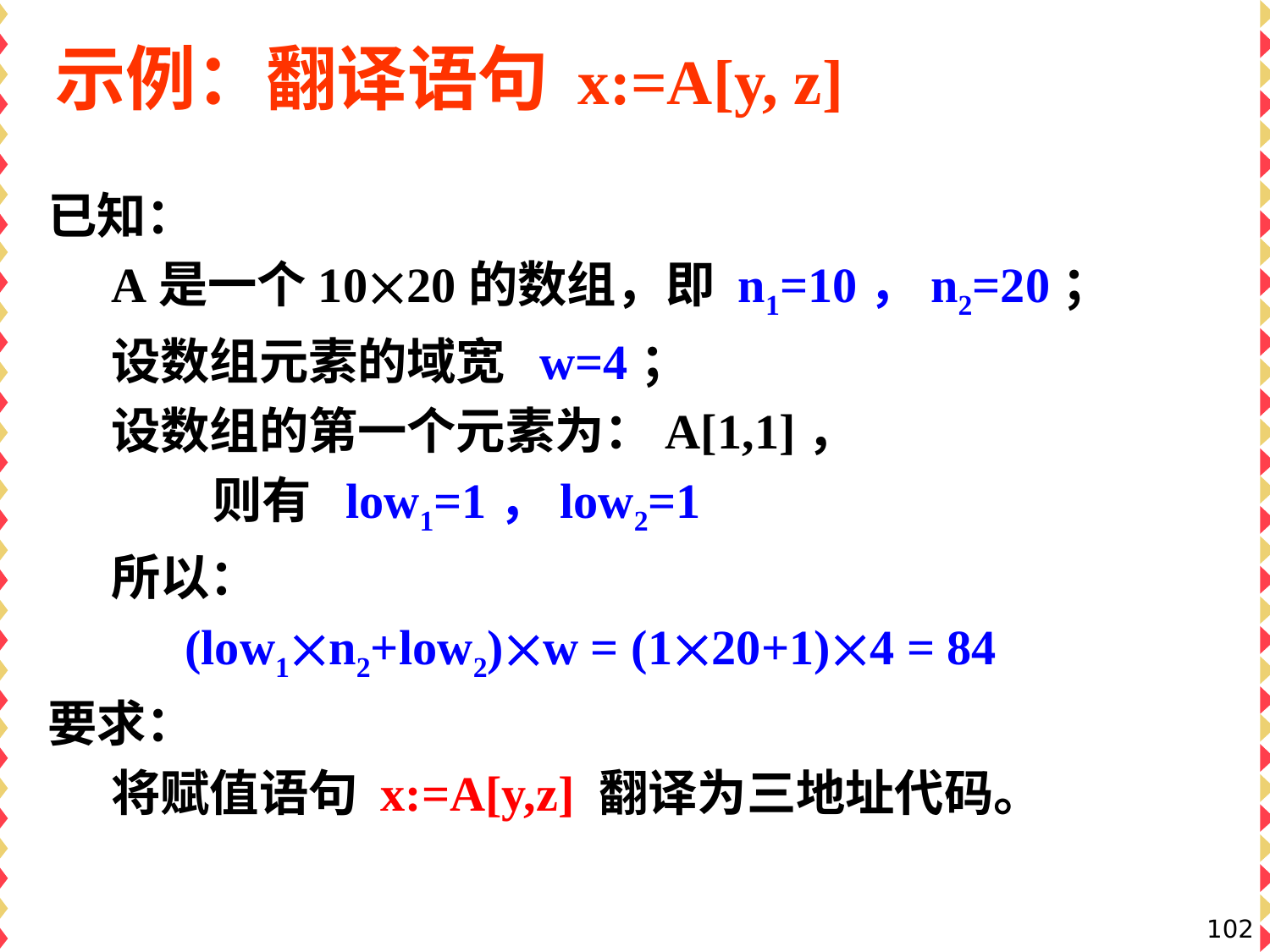

# 示例：翻译语句 x:=A[y, z]
已知：
A是一个10×20的数组，即 n1=10，n2=20；
设数组元素的域宽  w=4；
设数组的第一个元素为：A[1,1]，
        则有  low1=1，low2=1
所以：
      (low1×n2+low2)×w = (1×20+1)×4 = 84
要求：
将赋值语句 x:=A[y,z] 翻译为三地址代码。
102